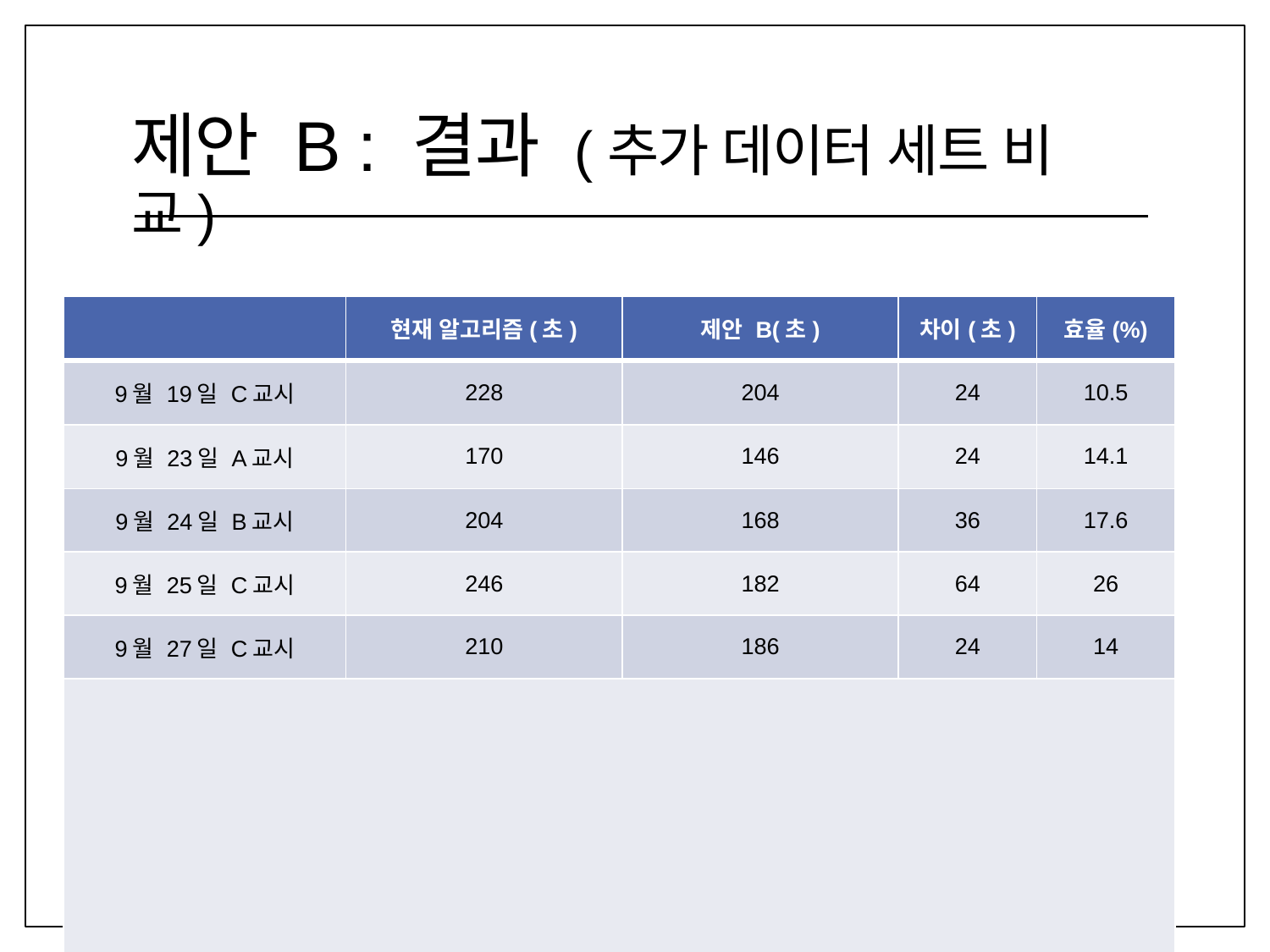

# 제안 B : 결과 (추가 데이터 세트 비교)
|  | 현재 알고리즘(초) | 제안 B(초) | 차이(초) | 효율(%) |
| --- | --- | --- | --- | --- |
| 9월 19일 C교시 | 228 | 204 | 24 | 10.5 |
| 9월 23일 A교시 | 170 | 146 | 24 | 14.1 |
| 9월 24일 B교시 | 204 | 168 | 36 | 17.6 |
| 9월 25일 C교시 | 246 | 182 | 64 | 26 |
| 9월 27일 C교시 | 210 | 186 | 24 | 14 |
| … |  |  |  |  |
| 데이터 평균 | 221 | 182 | 40 | 17+α |